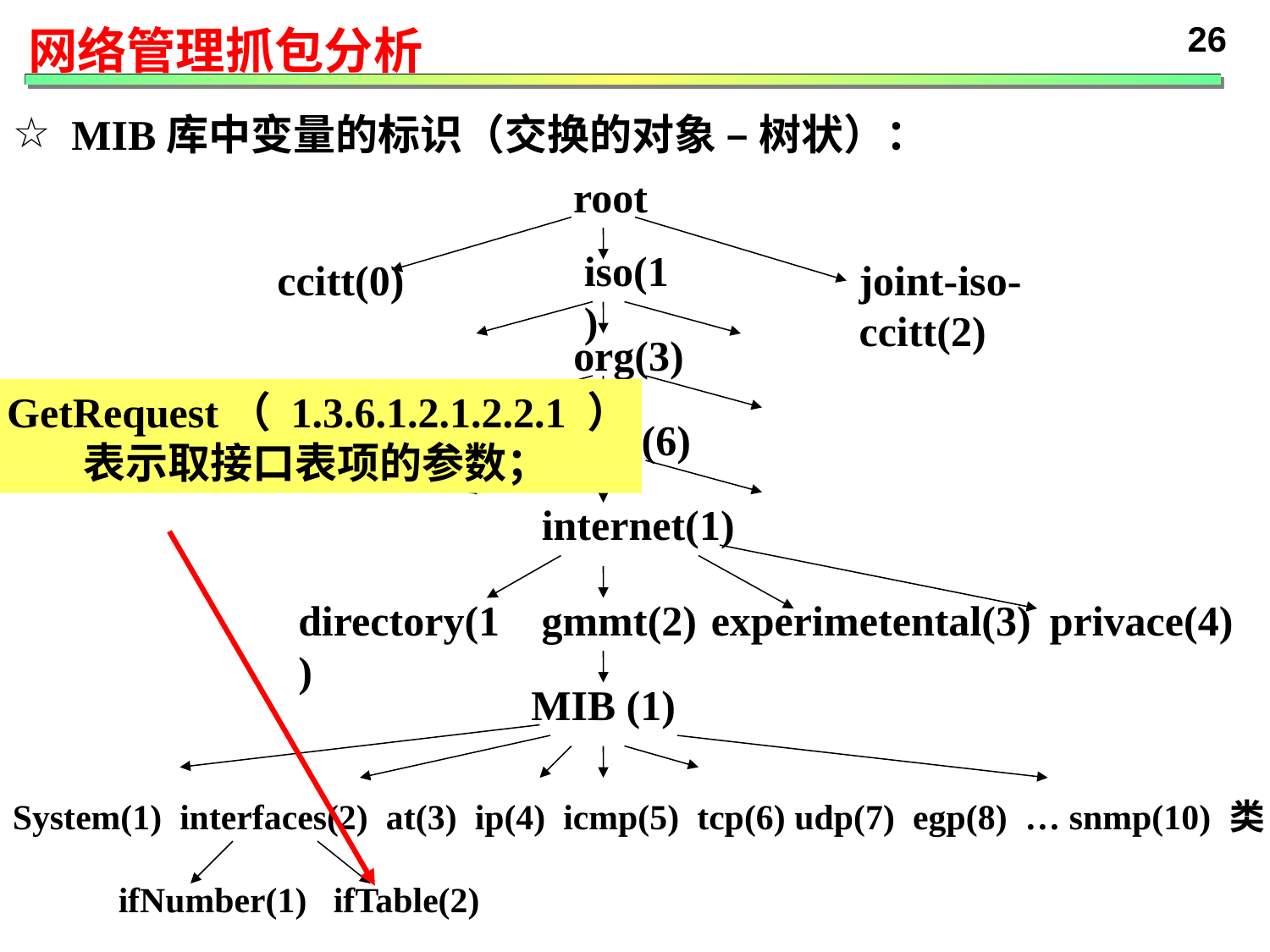

26
网络管理抓包分析

  MIB库中变量的标识（交换的对象 – 树状）：
root

iso(1)
ccitt(0)
joint-iso-ccitt(2)

org(3)

dod(6)

internet(1)

directory(1)
gmmt(2)
experimetental(3)
privace(4)

MIB (1)

System(1)  interfaces(2)  at(3)  ip(4)  icmp(5)  tcp(6) udp(7)  egp(8)  … snmp(10) 类

ifNumber(1)   ifTable(2)
GetRequest（ 1.3.6.1.2.1.2.2.1 ）
       表示取接口表项的参数；